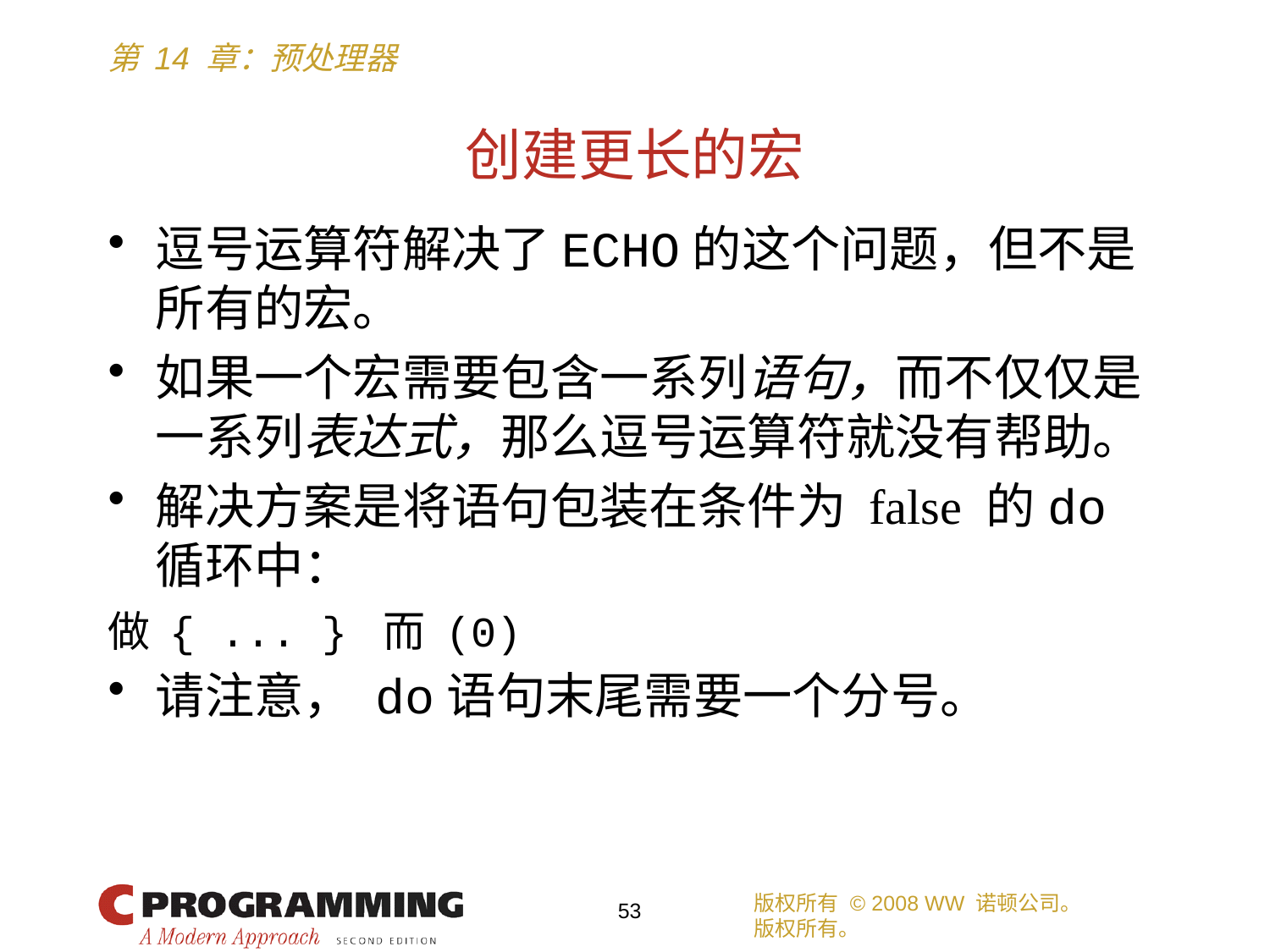

# 创建更长的宏
逗号运算符解决了ECHO的这个问题，但不是所有的宏。
如果一个宏需要包含一系列语句，而不仅仅是一系列表达式，那么逗号运算符就没有帮助。
解决方案是将语句包装在条件为 false 的do循环中：
做 { ... } 而 (0)
请注意， do语句末尾需要一个分号。
版权所有 © 2008 WW 诺顿公司。
版权所有。
53